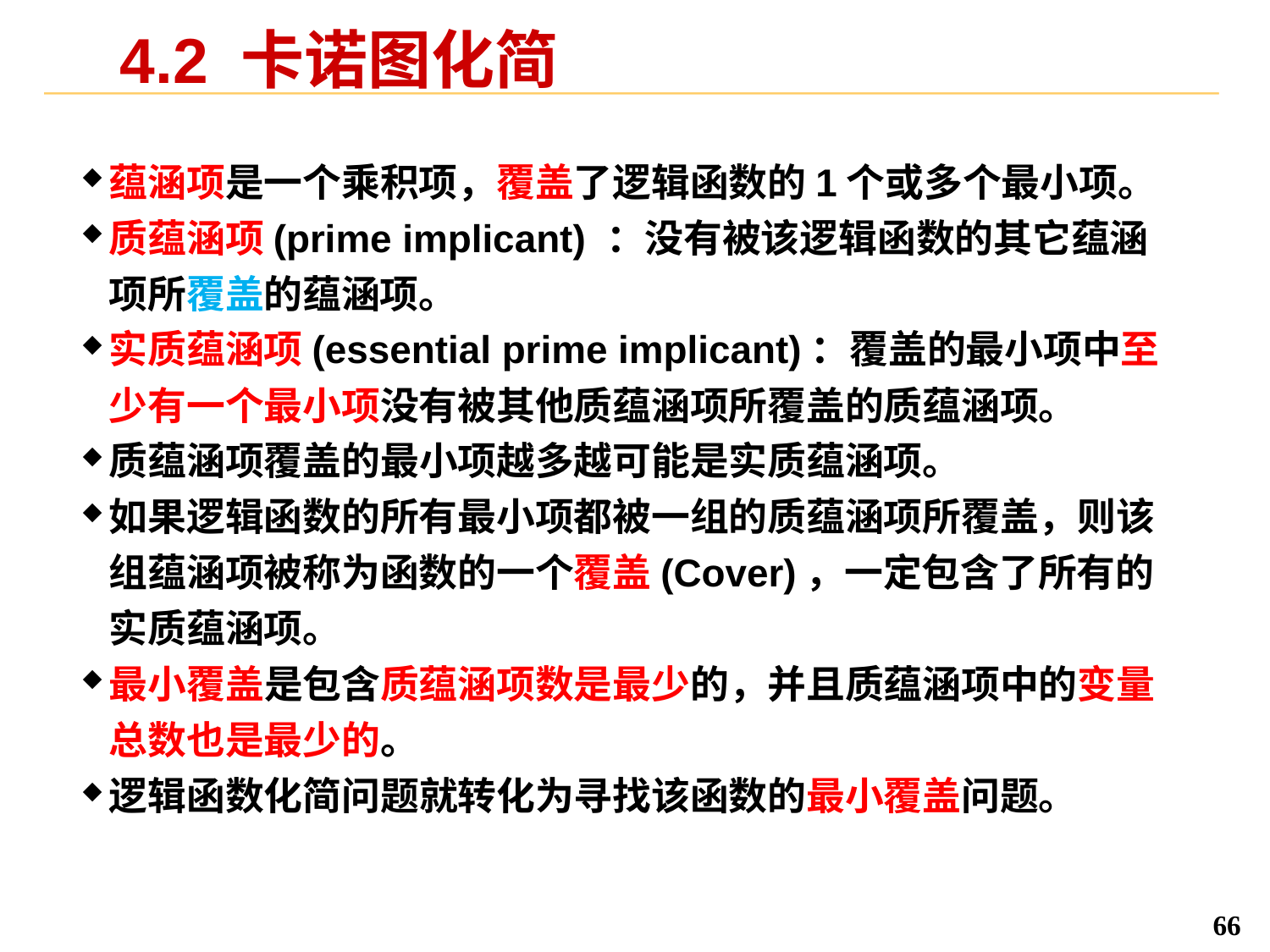

# 4.2 卡诺图化简
蕴涵项是一个乘积项，覆盖了逻辑函数的1个或多个最小项。
质蕴涵项(prime implicant) ：没有被该逻辑函数的其它蕴涵项所覆盖的蕴涵项。
实质蕴涵项(essential prime implicant)：覆盖的最小项中至少有一个最小项没有被其他质蕴涵项所覆盖的质蕴涵项。
质蕴涵项覆盖的最小项越多越可能是实质蕴涵项。
如果逻辑函数的所有最小项都被一组的质蕴涵项所覆盖，则该组蕴涵项被称为函数的一个覆盖(Cover)，一定包含了所有的实质蕴涵项。
最小覆盖是包含质蕴涵项数是最少的，并且质蕴涵项中的变量总数也是最少的。
逻辑函数化简问题就转化为寻找该函数的最小覆盖问题。
66